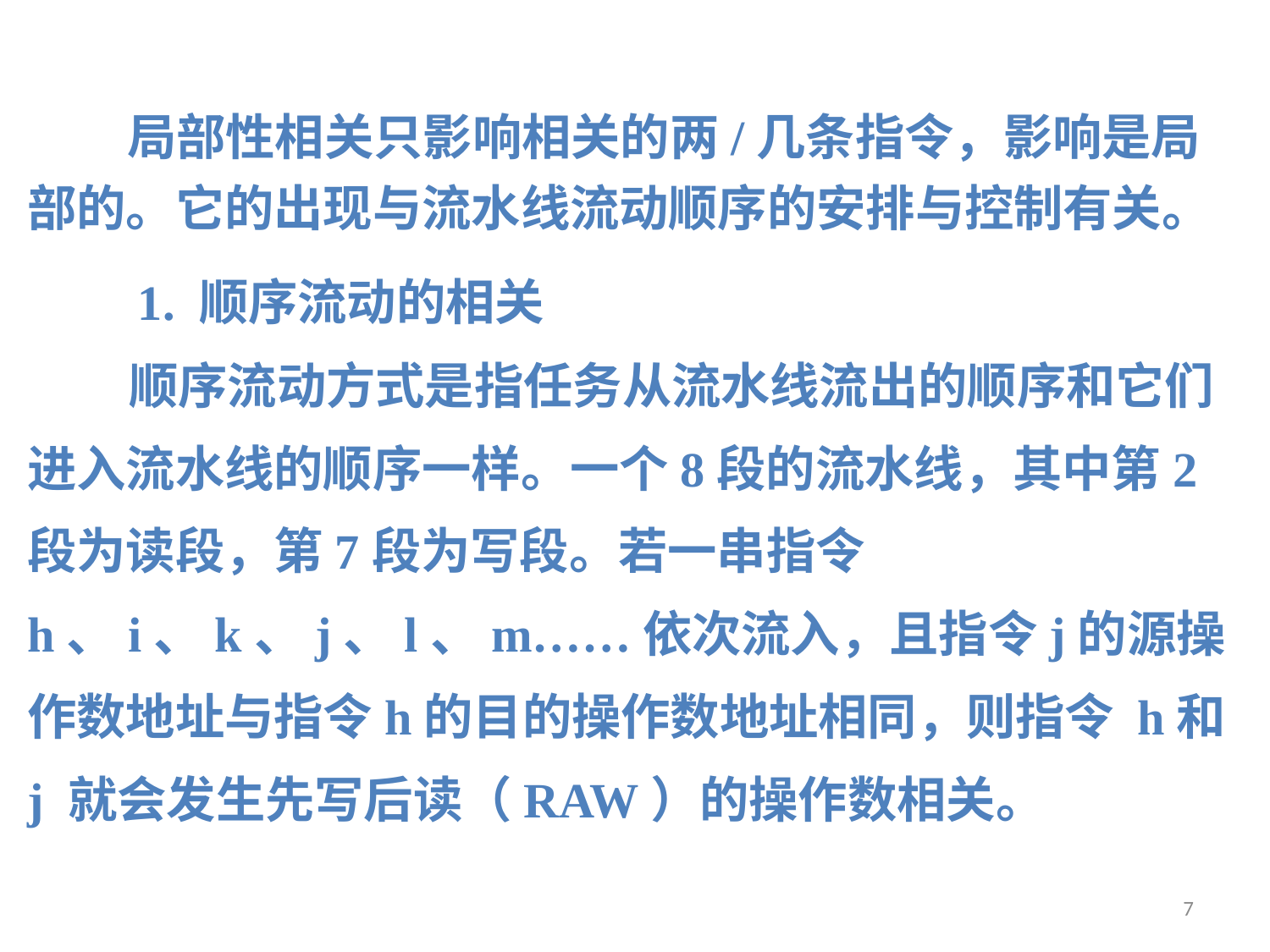

局部性相关只影响相关的两/几条指令，影响是局部的。它的出现与流水线流动顺序的安排与控制有关。
         1. 顺序流动的相关
        顺序流动方式是指任务从流水线流出的顺序和它们进入流水线的顺序一样。一个8段的流水线，其中第2段为读段，第7段为写段。若一串指令h、i、k、j、l、m……依次流入，且指令j的源操作数地址与指令h的目的操作数地址相同，则指令 h和 j 就会发生先写后读（RAW）的操作数相关。
7